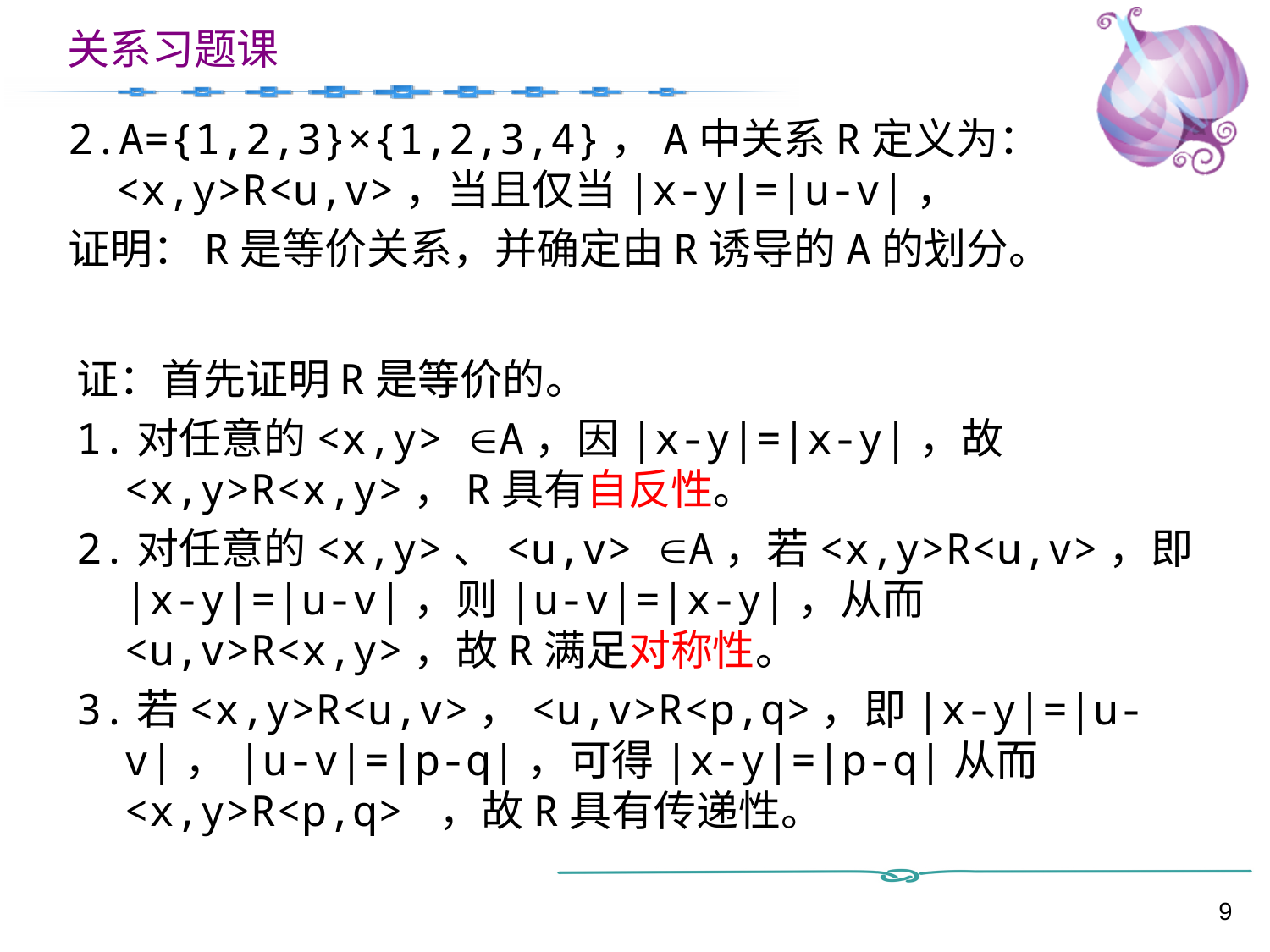

2.A={1,2,3}×{1,2,3,4}，A中关系R定义为：<x,y>R<u,v>，当且仅当|x-y|=|u-v|，
证明：R是等价关系，并确定由R诱导的A的划分。
证：首先证明R是等价的。
1.对任意的<x,y> ∈A，因|x-y|=|x-y|，故<x,y>R<x,y>，R具有自反性。
2.对任意的<x,y>、<u,v> ∈A，若<x,y>R<u,v>，即|x-y|=|u-v|，则|u-v|=|x-y|，从而<u,v>R<x,y>，故R满足对称性。
3.若<x,y>R<u,v>，<u,v>R<p,q>，即|x-y|=|u-v|，|u-v|=|p-q|，可得|x-y|=|p-q|从而<x,y>R<p,q> ，故R具有传递性。
9